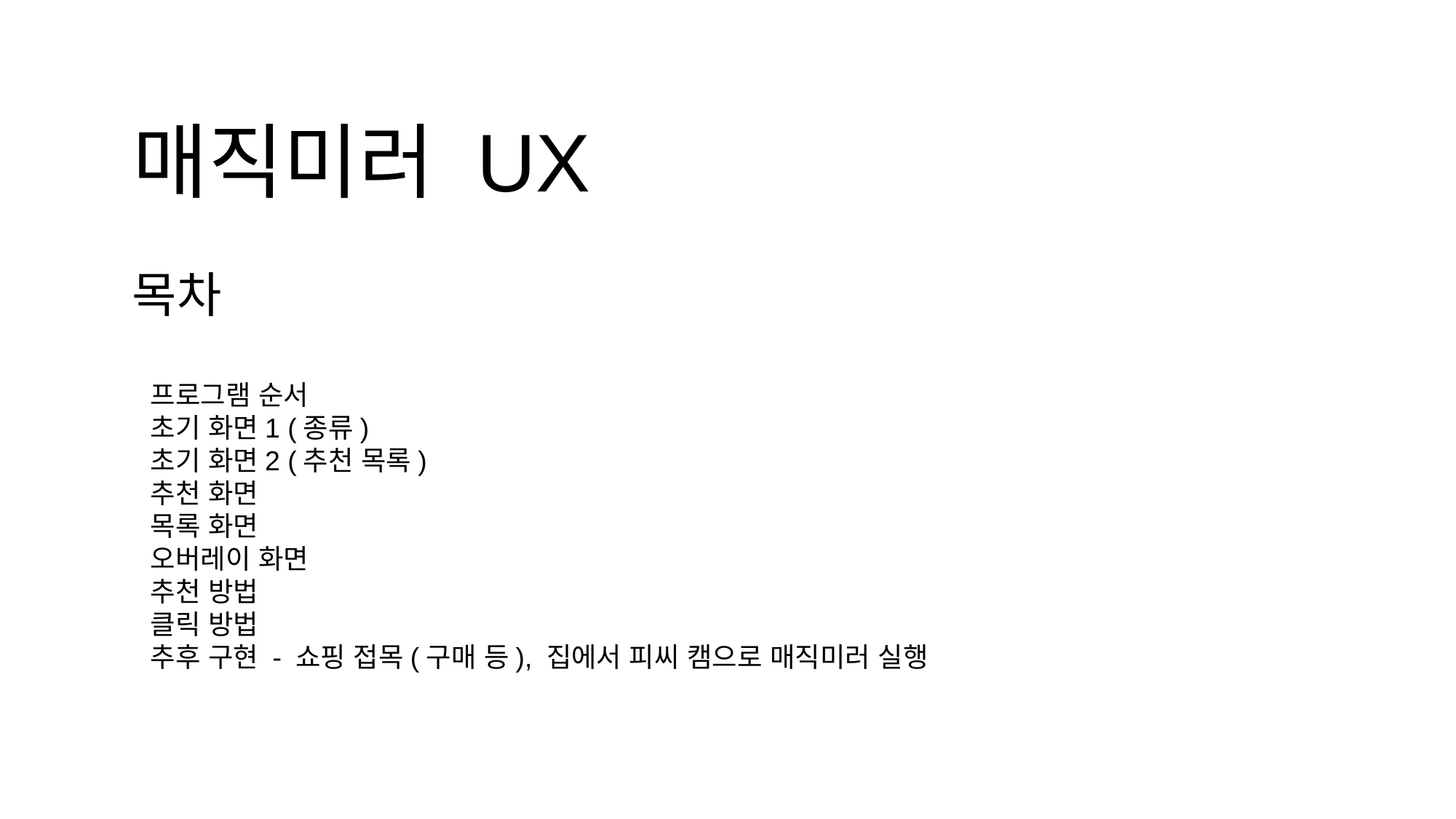

매직미러 UX
목차
프로그램 순서
초기 화면1 (종류)
초기 화면2 (추천 목록)
추천 화면
목록 화면
오버레이 화면
추천 방법
클릭 방법
추후 구현 - 쇼핑 접목(구매 등), 집에서 피씨 캠으로 매직미러 실행